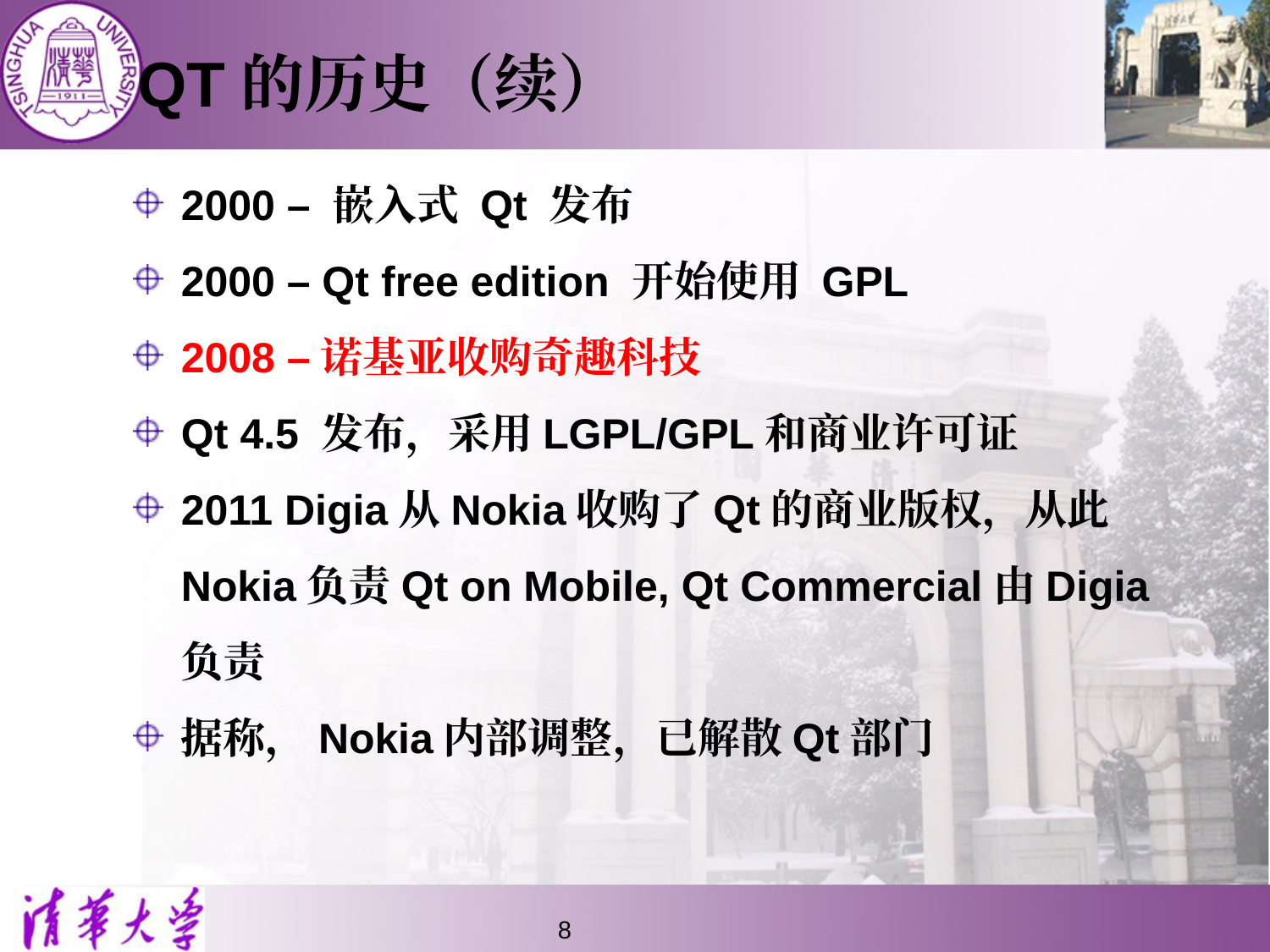

# QT的历史（续）
2000 – 嵌入式 Qt 发布
2000 – Qt free edition 开始使用 GPL
2008 –诺基亚收购奇趣科技
Qt 4.5 发布，采用LGPL/GPL和商业许可证
2011 Digia从Nokia收购了Qt的商业版权，从此Nokia负责Qt on Mobile, Qt Commercial由Digia负责
据称，Nokia内部调整，已解散Qt部门
8